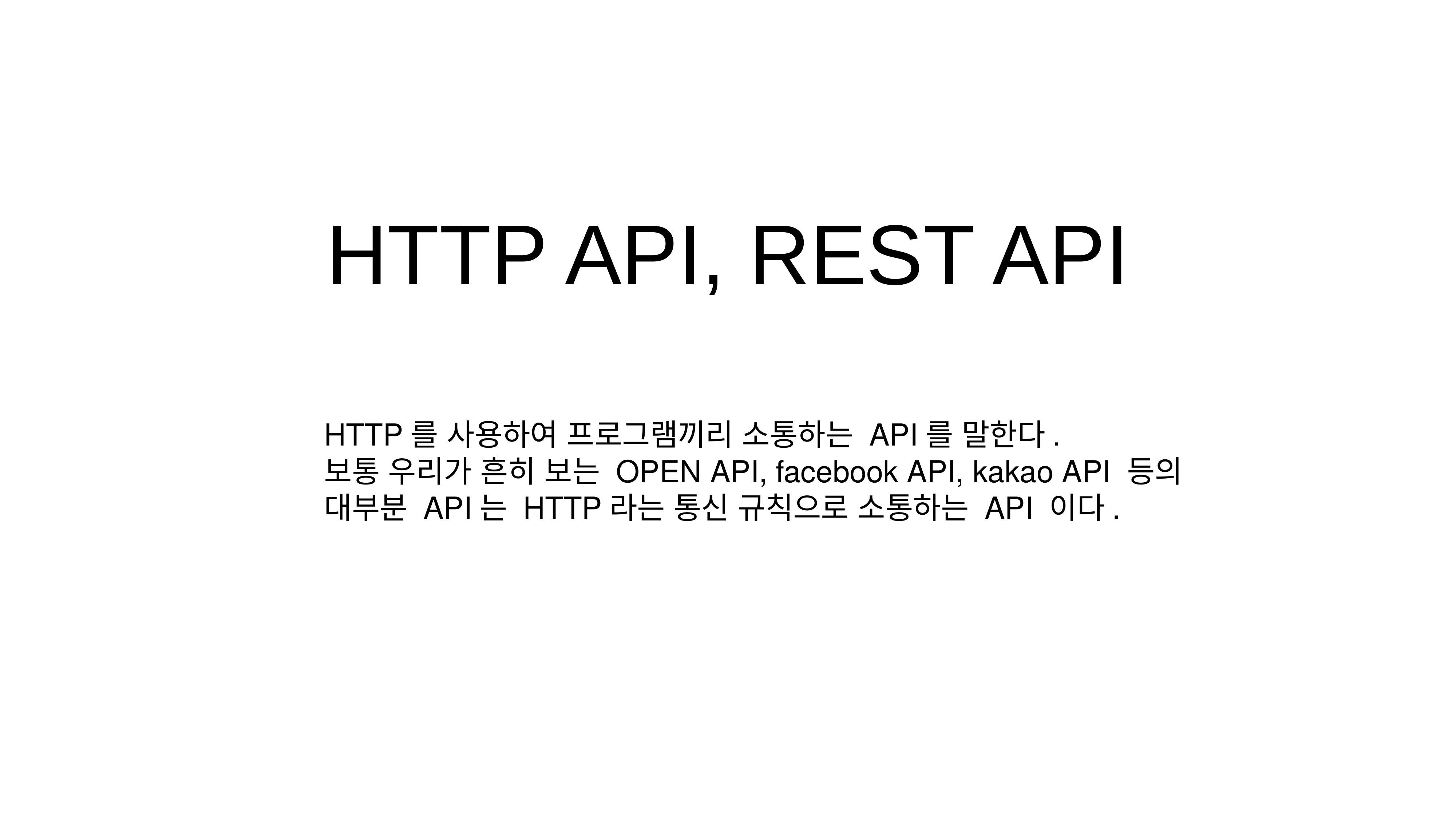

# HTTP API, REST API
HTTP를 사용하여 프로그램끼리 소통하는 API를 말한다.
보통 우리가 흔히 보는 OPEN API, facebook API, kakao API 등의
대부분 API는 HTTP라는 통신 규칙으로 소통하는 API 이다.